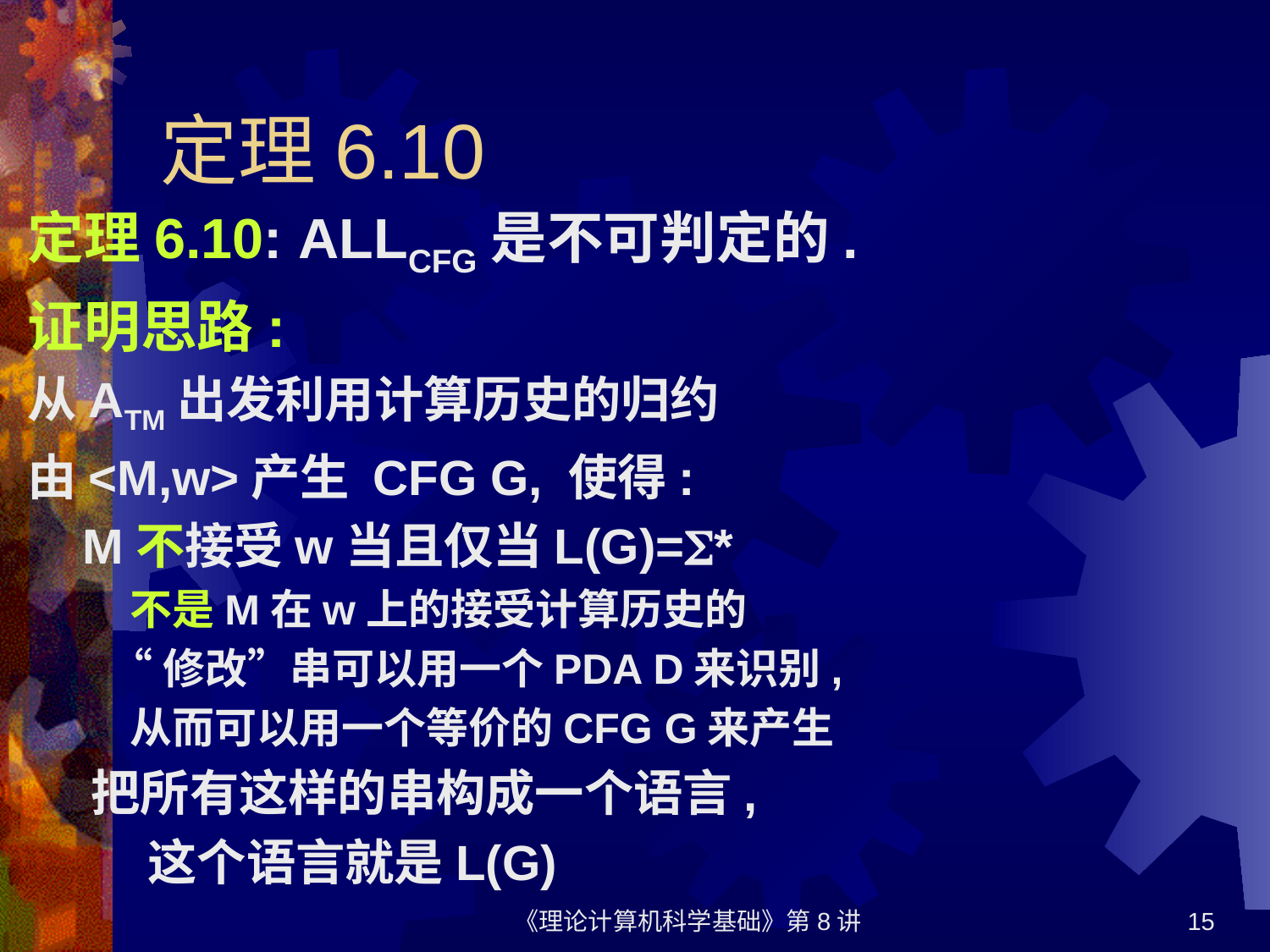

# 定理6.10
定理6.10: ALLCFG是不可判定的.
证明思路:
从ATM出发利用计算历史的归约
由<M,w>产生 CFG G, 使得:
    M不接受w当且仅当L(G)=Σ*
   不是M在w上的接受计算历史的
  “修改”串可以用一个PDA D来识别,
   从而可以用一个等价的CFG G来产生
把所有这样的串构成一个语言,
    这个语言就是L(G)
《理论计算机科学基础》第8讲
15